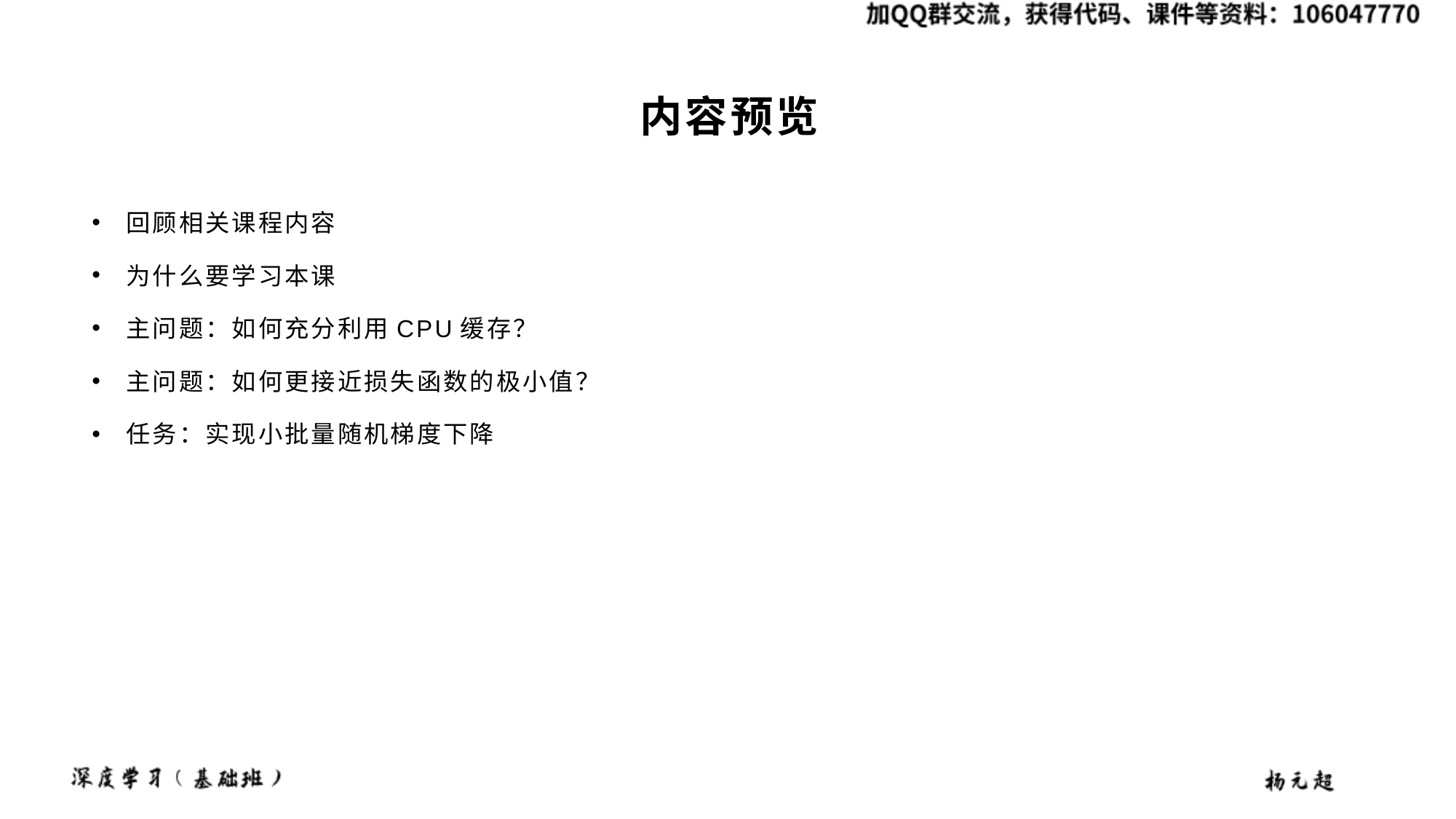

# 内容预览
回顾相关课程内容
为什么要学习本课
主问题：如何充分利用CPU缓存？
主问题：如何更接近损失函数的极小值？
任务：实现小批量随机梯度下降